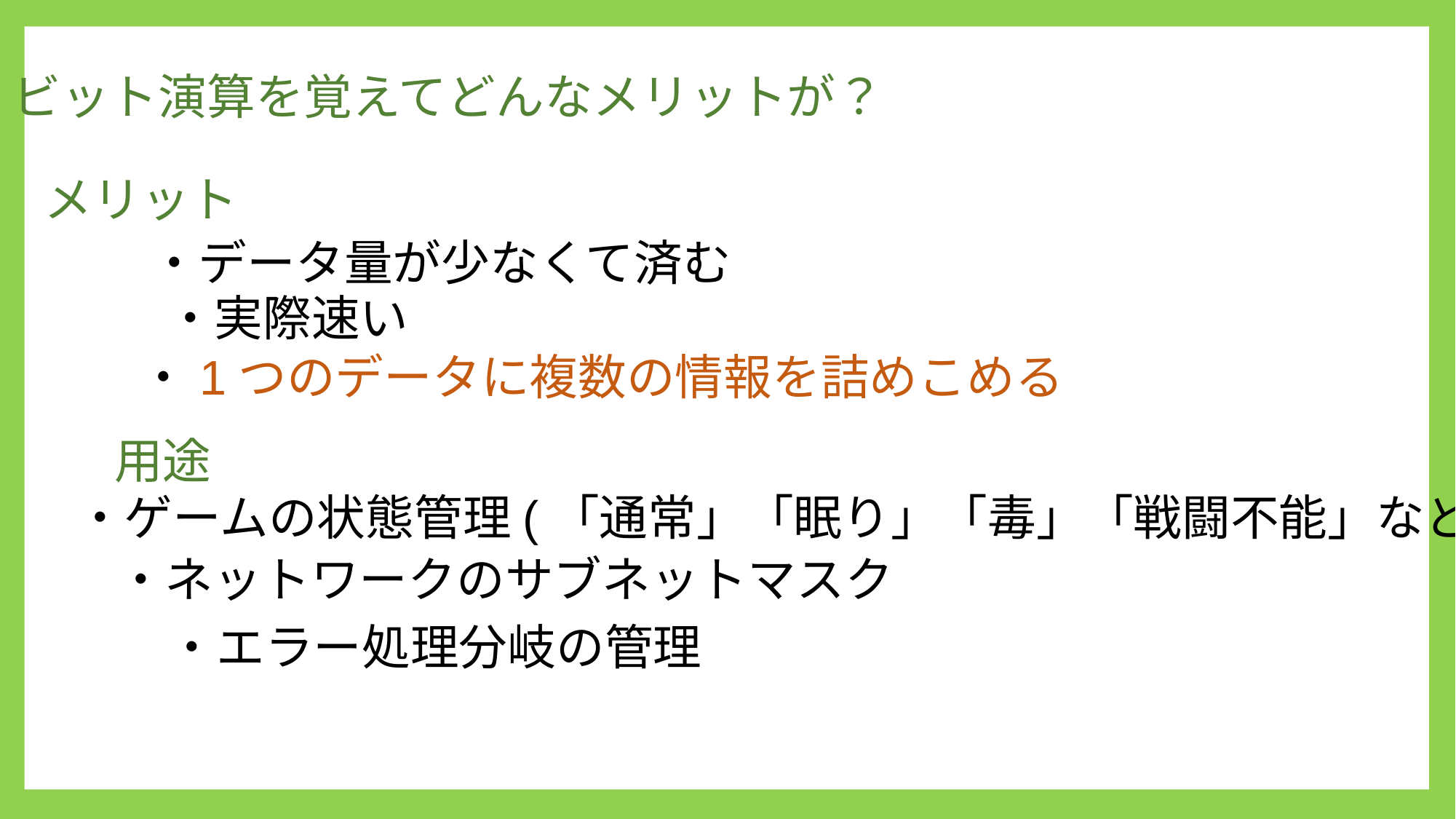

ビット演算を覚えてどんなメリットが？
メリット
・データ量が少なくて済む
・実際速い
・1つのデータに複数の情報を詰めこめる
用途
・ゲームの状態管理(「通常」「眠り」「毒」「戦闘不能」など)
・ネットワークのサブネットマスク
・エラー処理分岐の管理